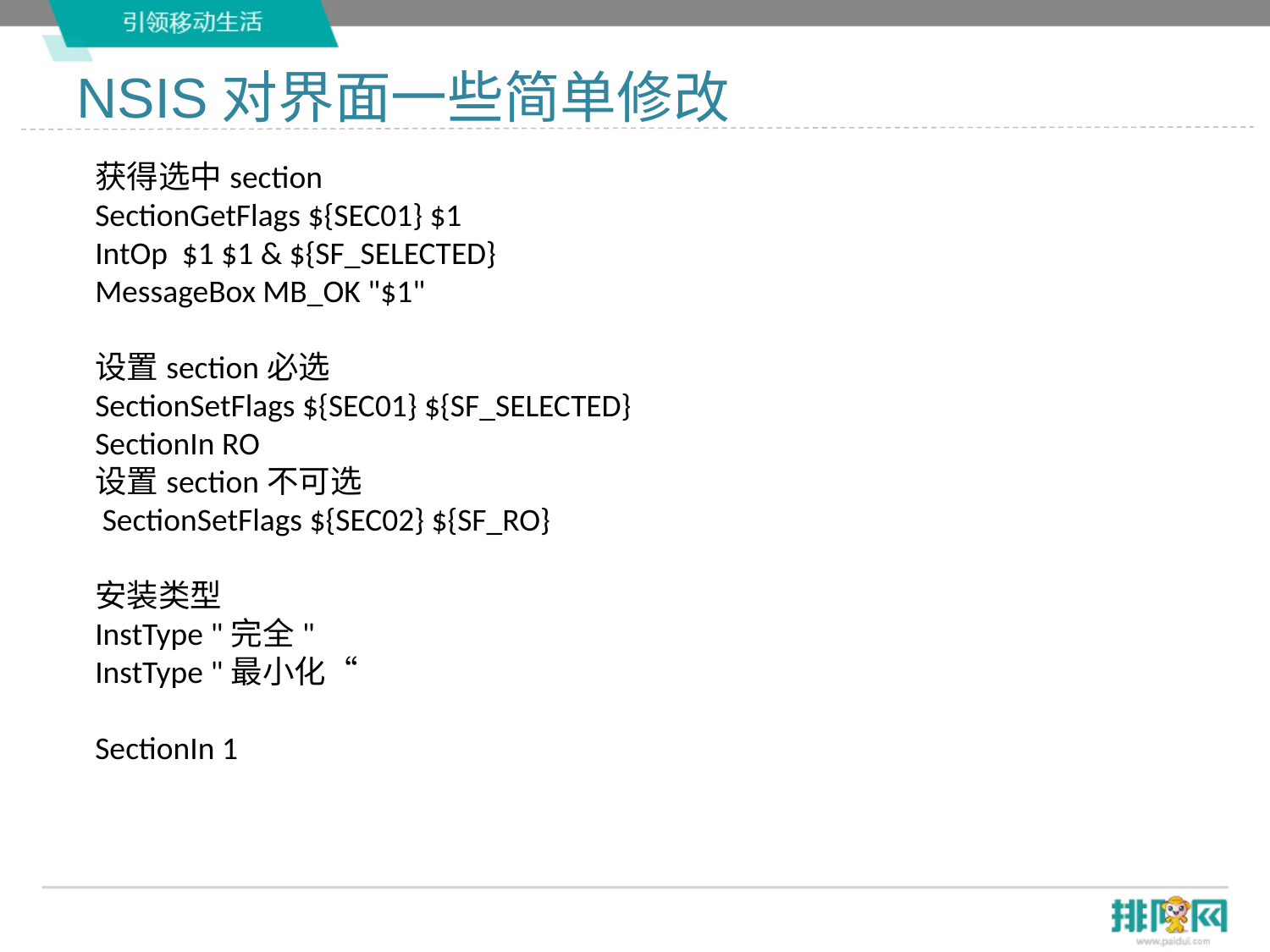

# NSIS对界面一些简单修改

获得选中section
SectionGetFlags ${SEC01} $1
IntOp  $1 $1 & ${SF_SELECTED}
MessageBox MB_OK "$1"

设置section必选
SectionSetFlags ${SEC01} ${SF_SELECTED}
SectionIn RO
设置section不可选
 SectionSetFlags ${SEC02} ${SF_RO}

安装类型
InstType "完全"
InstType "最小化“

SectionIn 1